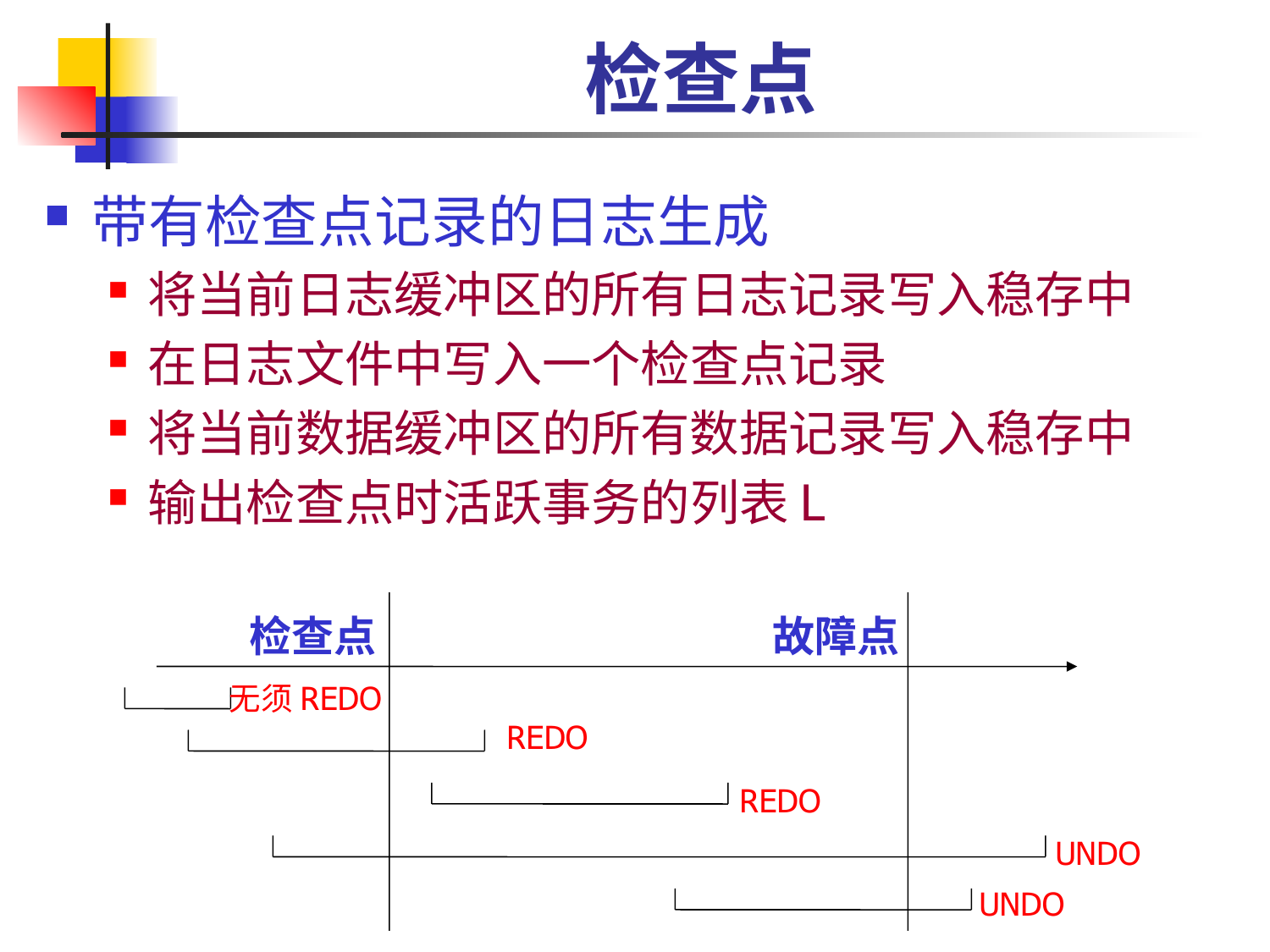

# 检查点
带有检查点记录的日志生成
将当前日志缓冲区的所有日志记录写入稳存中
在日志文件中写入一个检查点记录
将当前数据缓冲区的所有数据记录写入稳存中
输出检查点时活跃事务的列表L

检查点
故障点

无须REDO

REDO

REDO

UNDO

UNDO